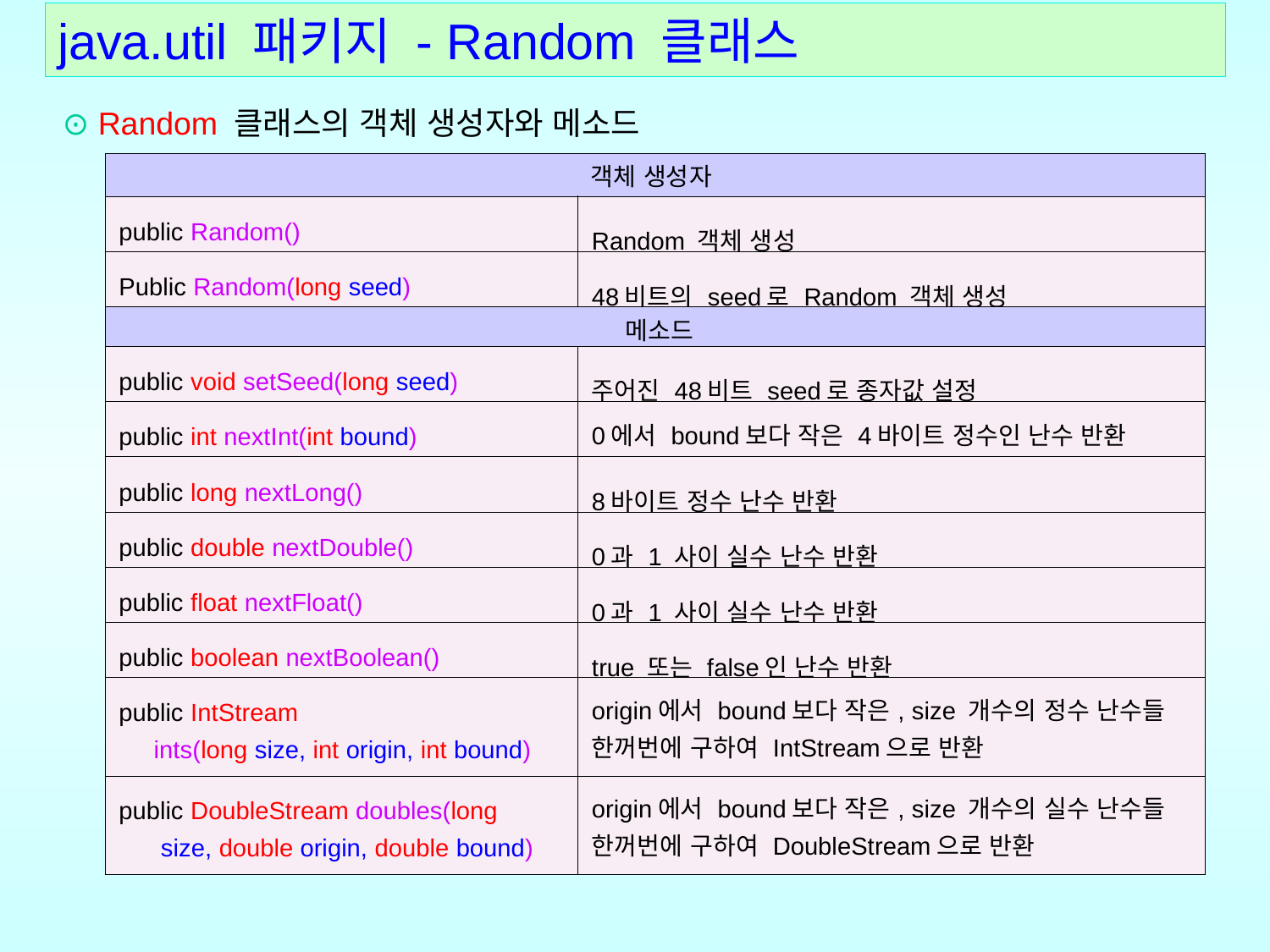

# java.util 패키지 - Random 클래스
⊙ Random 클래스의 객체 생성자와 메소드
| 객체 생성자 |  |
| --- | --- |
| public Random() | Random 객체 생성 |
| Public Random(long seed) | 48비트의 seed로 Random 객체 생성 |
| 메소드 |  |
| public void setSeed(long seed) | 주어진 48비트 seed로 종자값 설정 |
| public int nextInt(int bound) | 0에서 bound보다 작은 4바이트 정수인 난수 반환 |
| public long nextLong() | 8바이트 정수 난수 반환 |
| public double nextDouble() | 0과 1 사이 실수 난수 반환 |
| public float nextFloat() | 0과 1 사이 실수 난수 반환 |
| public boolean nextBoolean() | true 또는 false인 난수 반환 |
| public IntStream ints(long size, int origin, int bound) | origin에서 bound보다 작은, size 개수의 정수 난수들 한꺼번에 구하여 IntStream으로 반환 |
| public DoubleStream doubles(long size, double origin, double bound) | origin에서 bound보다 작은, size 개수의 실수 난수들 한꺼번에 구하여 DoubleStream으로 반환 |